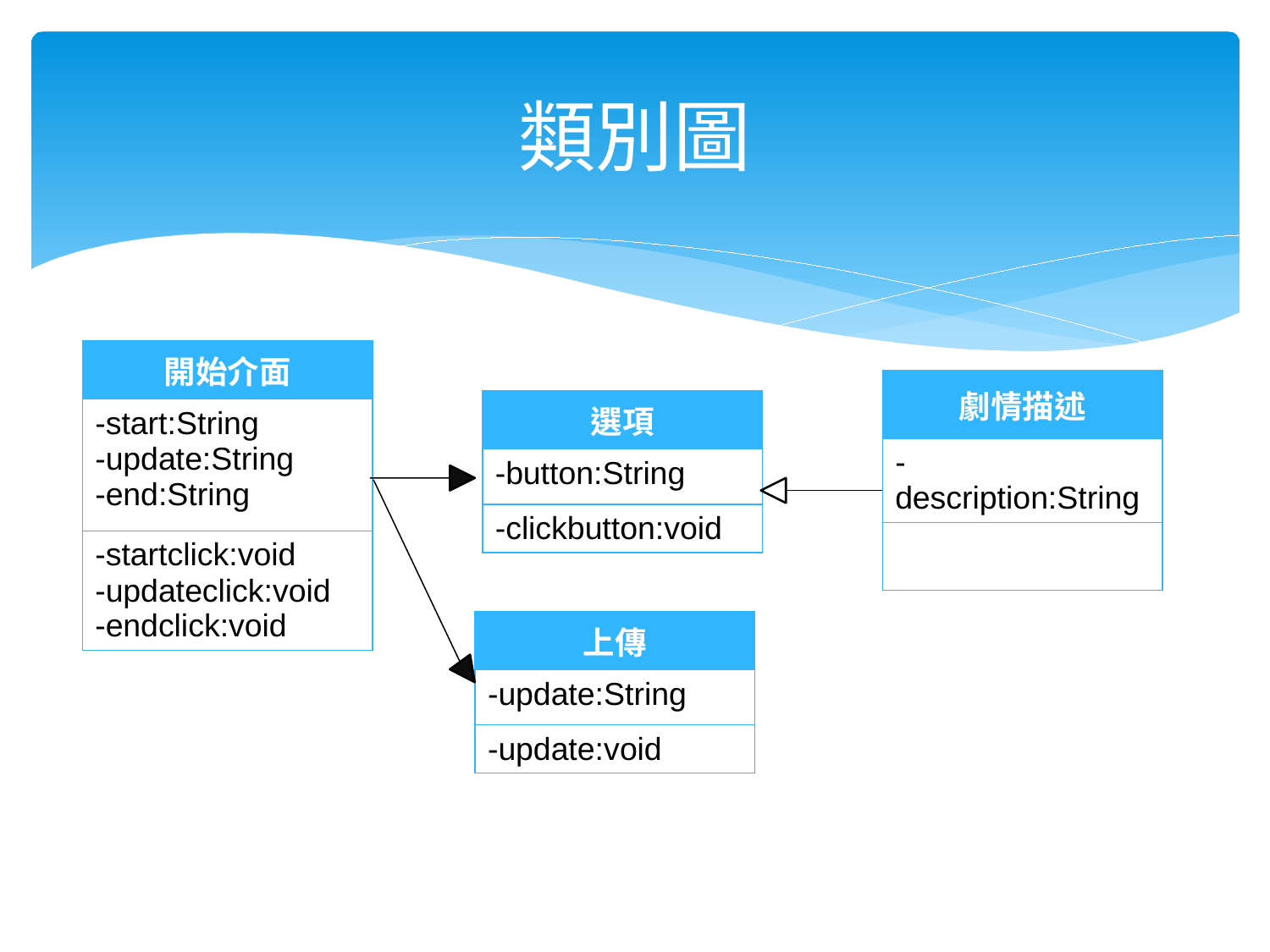

# 類別圖
| 開始介面 |
| --- |
| -start:String -update:String -end:String |
| -startclick:void -updateclick:void -endclick:void |
| 劇情描述 |
| --- |
| -description:String |
|  |
| 選項 |
| --- |
| -button:String |
| -clickbutton:void |

| 上傳 |
| --- |
| -update:String |
| -update:void |